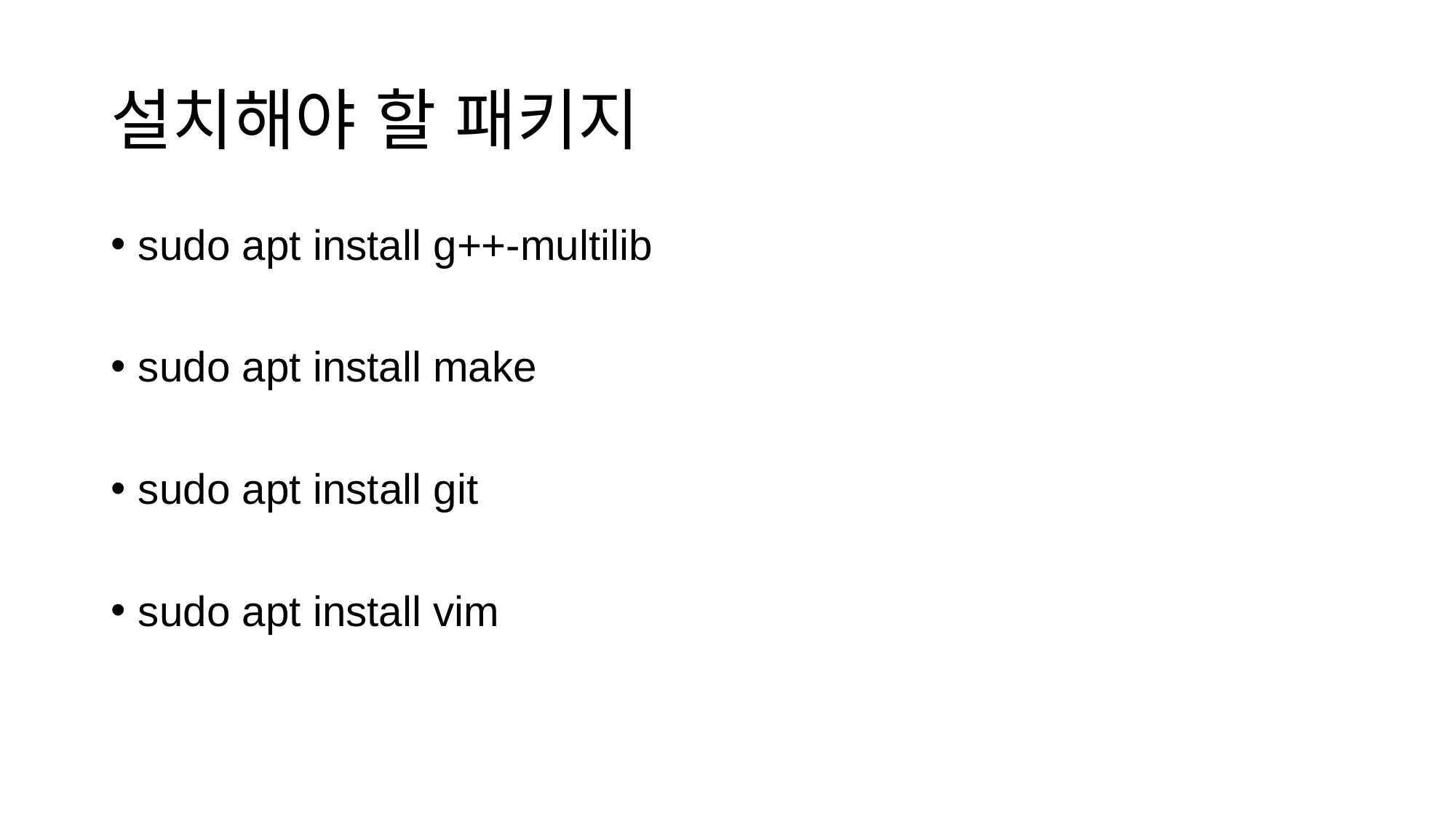

# 설치해야 할 패키지
sudo apt install g++-multilib

sudo apt install make

sudo apt install git

sudo apt install vim